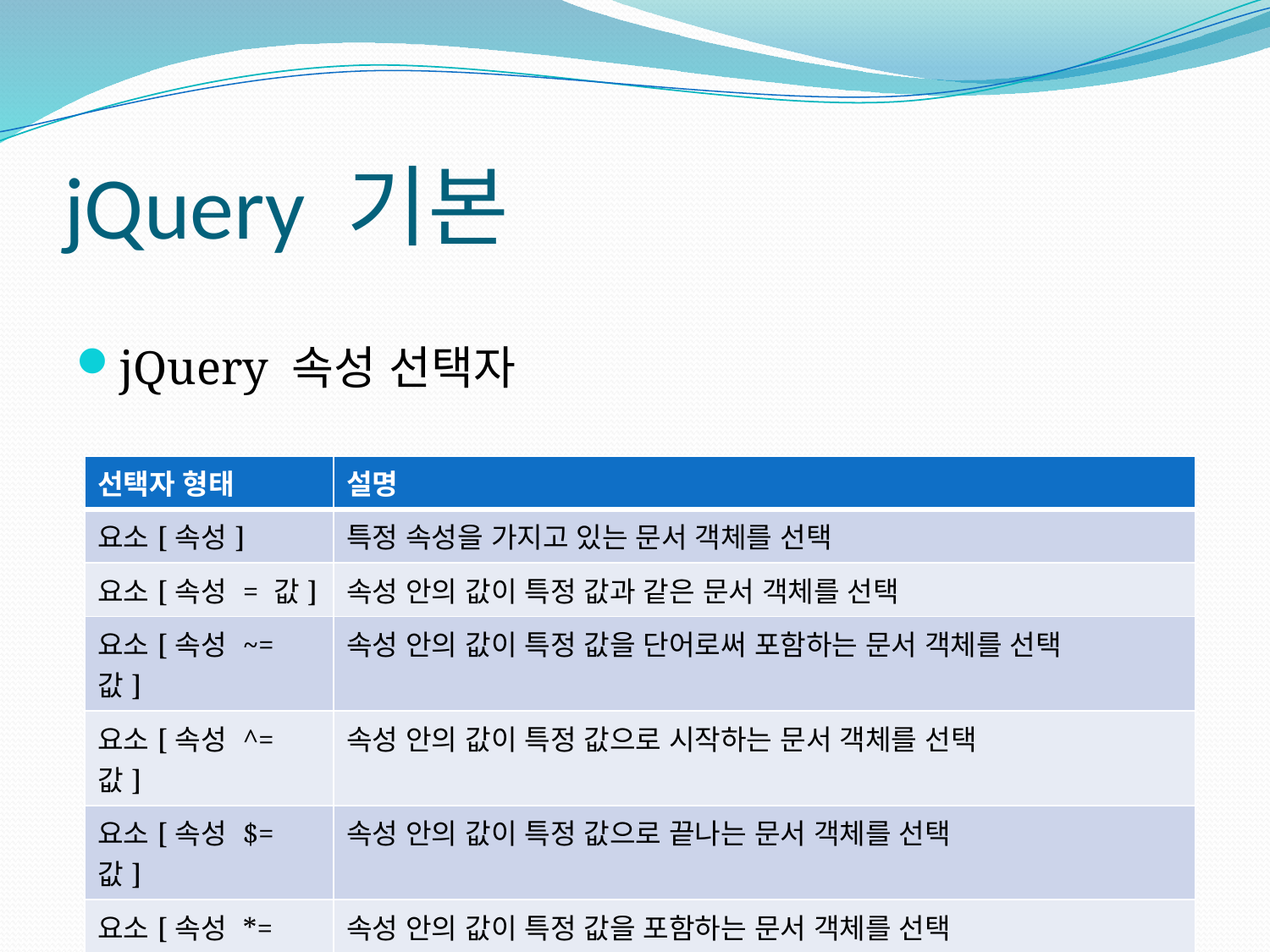

# jQuery 기본

jQuery 속성 선택자

| 선택자 형태 | 설명 |
| --- | --- |
| 요소[속성] | 특정 속성을 가지고 있는 문서 객체를 선택 |
| 요소[속성 = 값] | 속성 안의 값이 특정 값과 같은 문서 객체를 선택 |
| 요소[속성 ~= 값] | 속성 안의 값이 특정 값을 단어로써 포함하는 문서 객체를 선택 |
| 요소[속성 ^= 값] | 속성 안의 값이 특정 값으로 시작하는 문서 객체를 선택 |
| 요소[속성 $= 값] | 속성 안의 값이 특정 값으로 끝나는 문서 객체를 선택 |
| 요소[속성 \*= 값] | 속성 안의 값이 특정 값을 포함하는 문서 객체를 선택 |